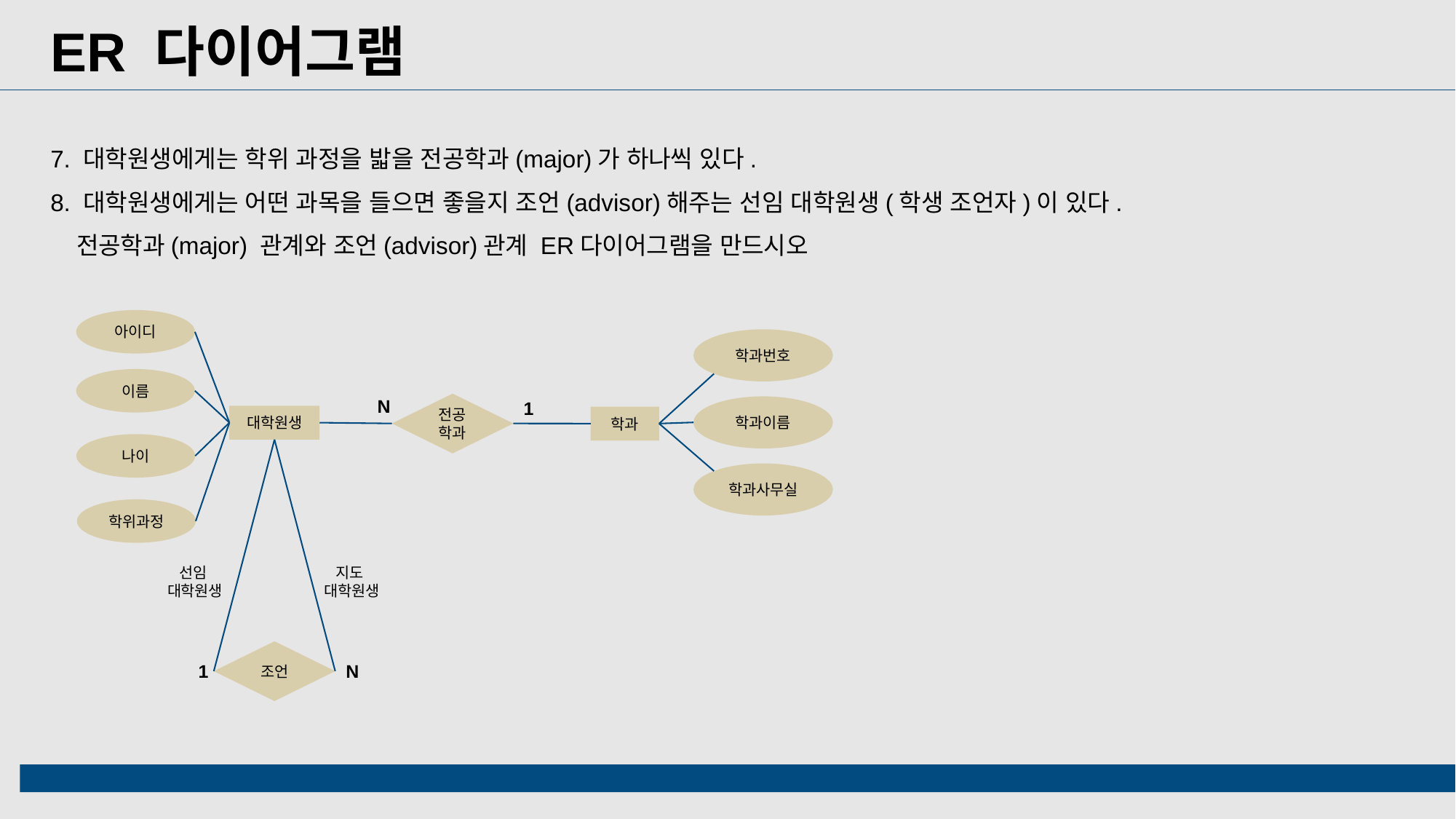

ER 다이어그램
7. 대학원생에게는 학위 과정을 밟을 전공학과(major)가 하나씩 있다.
8. 대학원생에게는 어떤 과목을 들으면 좋을지 조언(advisor)해주는 선임 대학원생(학생 조언자)이 있다.
   전공학과(major) 관계와 조언(advisor)관계 ER다이어그램을 만드시오
아이디
학과번호
이름
N
1
전공학과
학과이름
대학원생
학과
나이
학과사무실
학위과정
선임
대학원생
지도
대학원생
조언
N
1